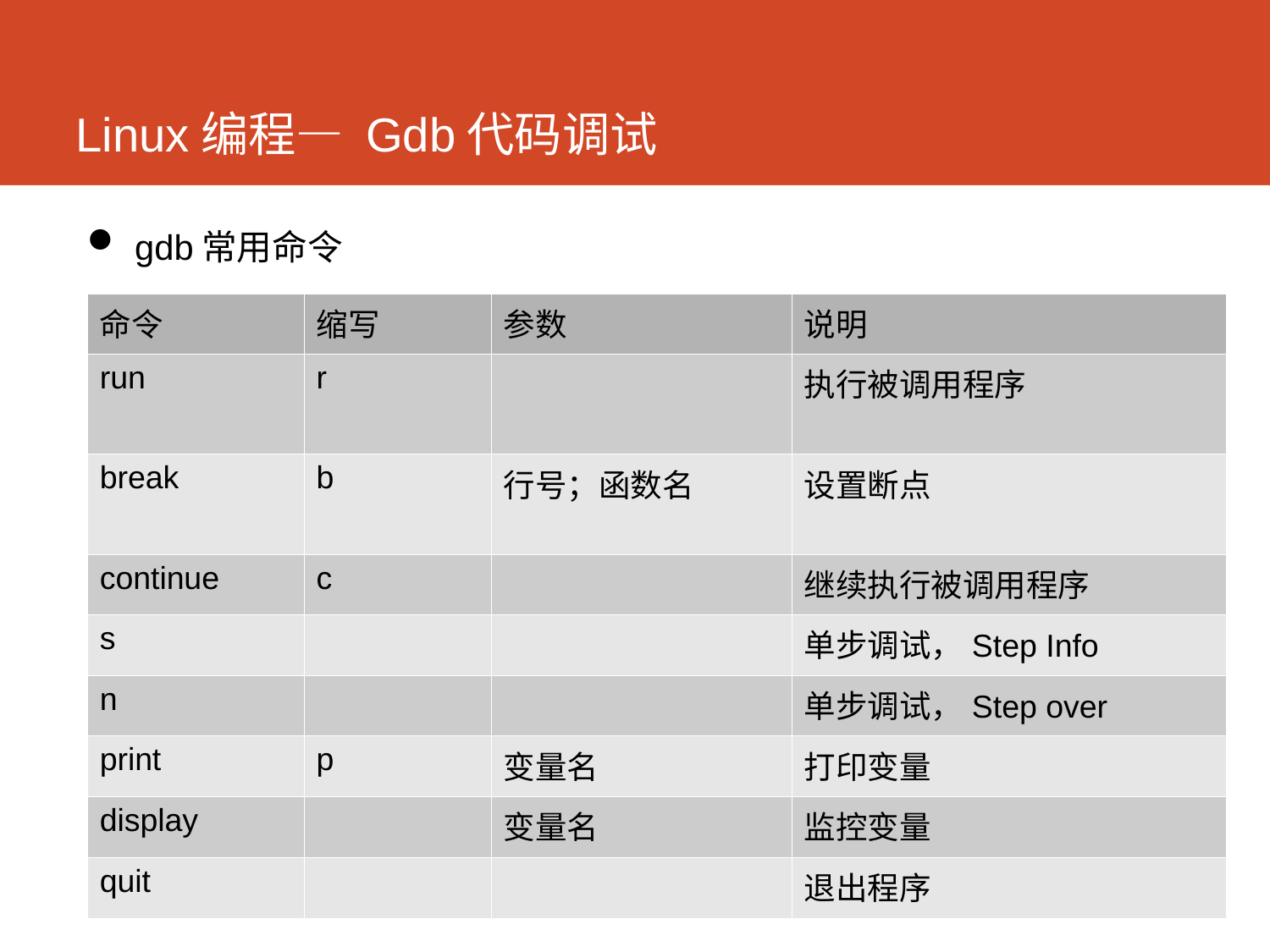

# Linux编程— Gdb代码调试
gdb常用命令
| 命令 | 缩写 | 参数 | 说明 |
| --- | --- | --- | --- |
| run | r |  | 执行被调用程序 |
| break | b | 行号；函数名 | 设置断点 |
| continue | c |  | 继续执行被调用程序 |
| s |  |  | 单步调试，Step Info |
| n |  |  | 单步调试，Step over |
| print | p | 变量名 | 打印变量 |
| display |  | 变量名 | 监控变量 |
| quit |  |  | 退出程序 |